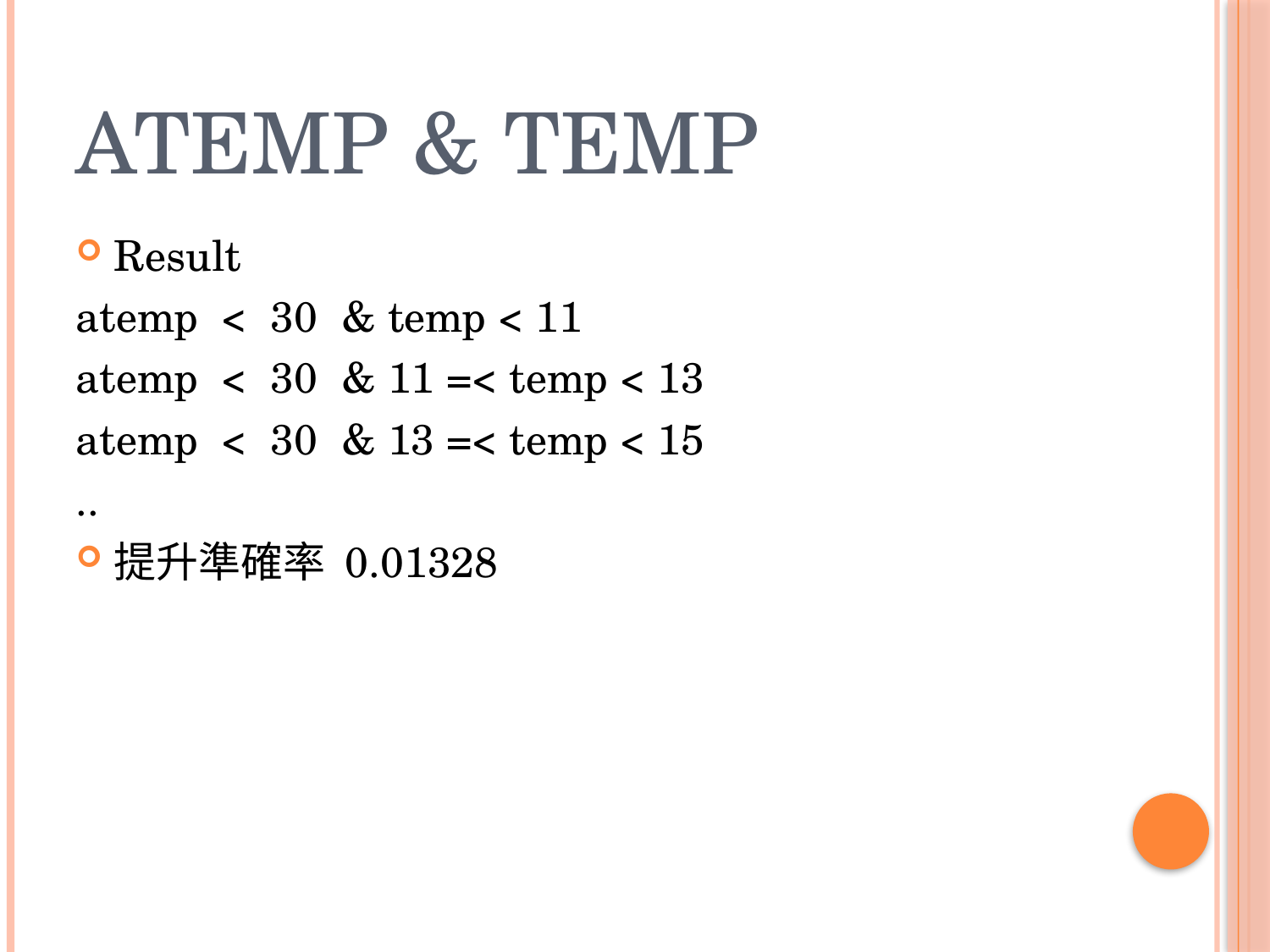

# ATEMP & TEMP
Result
atemp  <  30  & temp < 11
atemp  <  30  & 11 =< temp < 13
atemp  <  30  & 13 =< temp < 15
..
提升準確率 0.01328